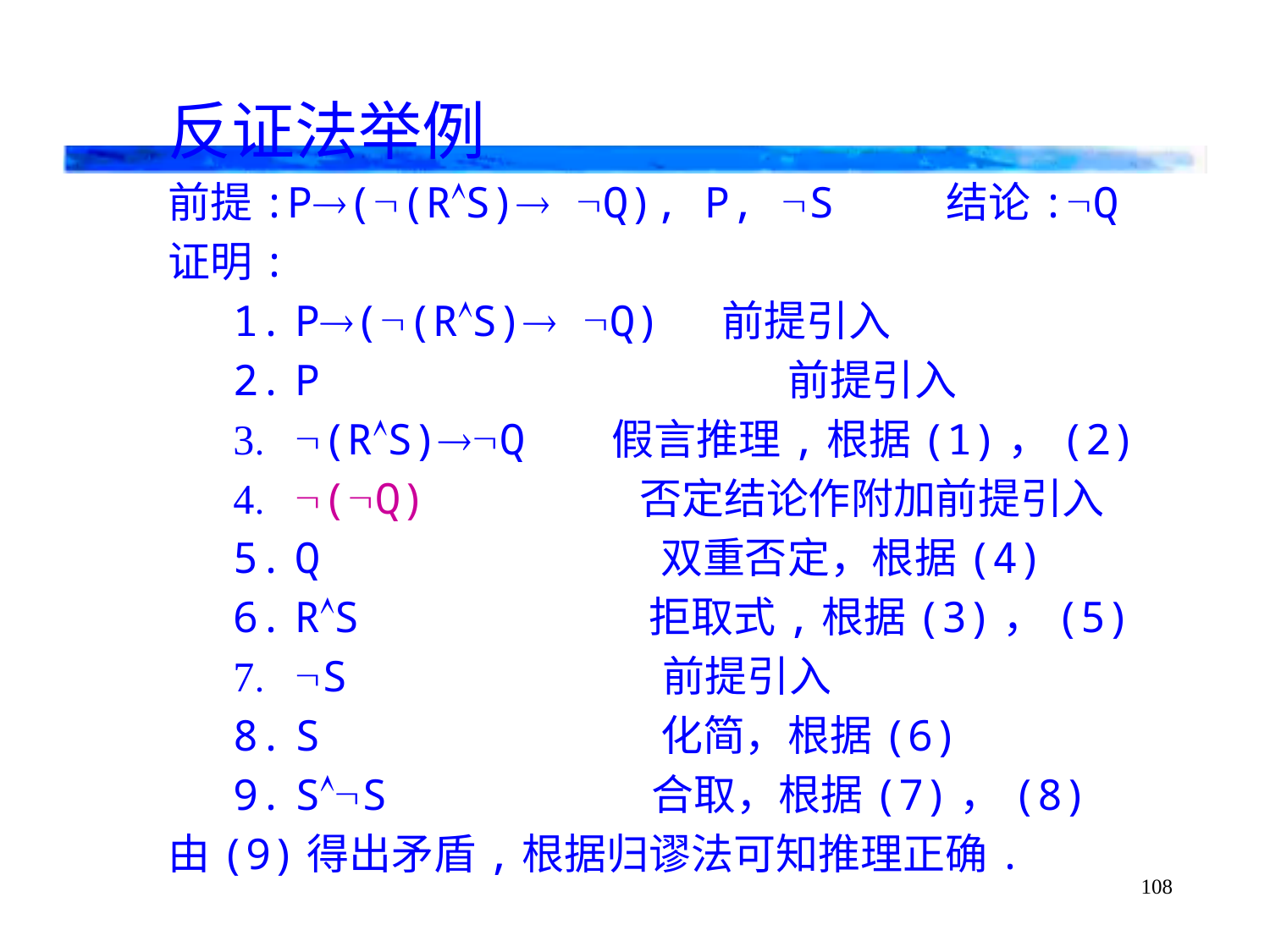

反证法举例
前提:P→(¬(R∧S)→ ¬Q), P, ¬S    结论:¬Q
证明:
P→(¬(R∧S)→ ¬Q)  前提引入
P                  前提引入
¬(R∧S)→¬Q   假言推理,根据(1)，(2)
¬(¬Q)        否定结论作附加前提引入
Q             双重否定，根据(4)
R∧S           拒取式,根据(3)，(5)
¬S            前提引入
S             化简，根据(6)
S∧¬S          合取，根据(7)，(8)
由(9)得出矛盾,根据归谬法可知推理正确.
108